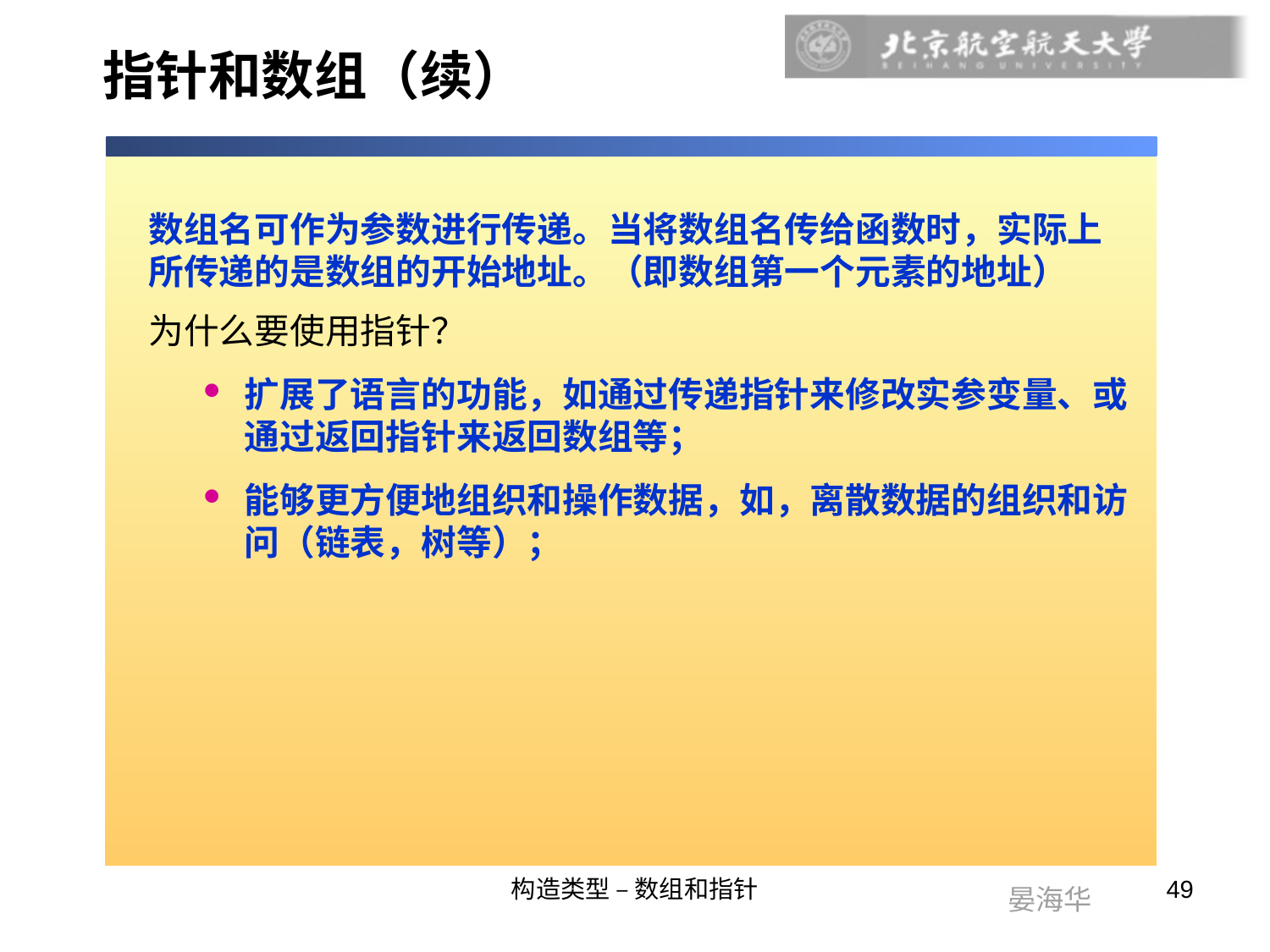

# 指针和数组（续）
数组名可作为参数进行传递。当将数组名传给函数时，实际上所传递的是数组的开始地址。（即数组第一个元素的地址）
为什么要使用指针？
扩展了语言的功能，如通过传递指针来修改实参变量、或通过返回指针来返回数组等；
能够更方便地组织和操作数据，如，离散数据的组织和访问（链表，树等）；
构造类型 – 数组和指针
49